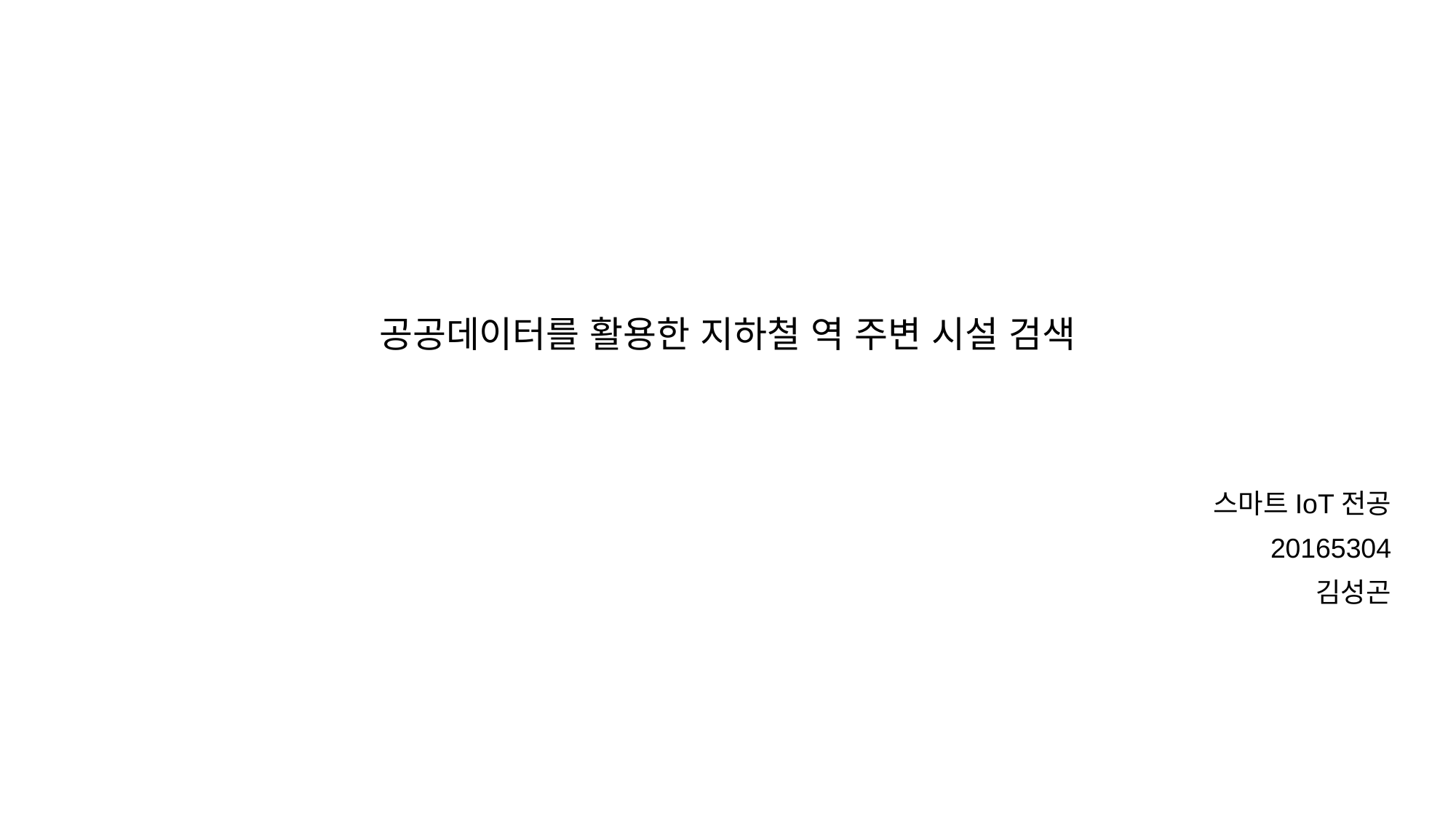

공공데이터를 활용한 지하철 역 주변 시설 검색
스마트IoT전공
20165304
김성곤